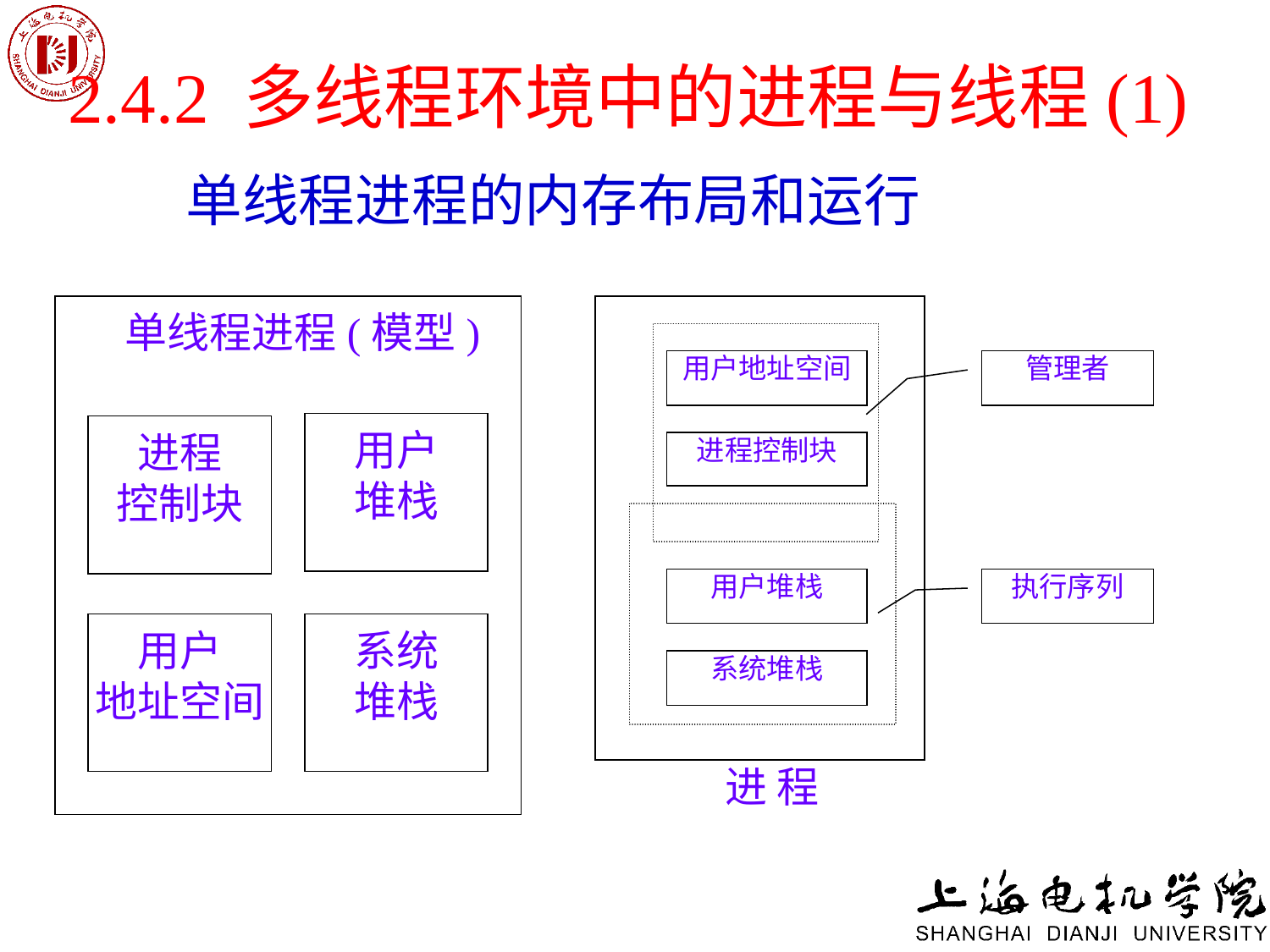

# 2.4.2 多线程环境中的进程与线程(1)
     单线程进程的内存布局和运行
     单线程进程(模型)

用户
堆栈
进程
控制块
用户
地址空间
系统
堆栈

用户地址空间
管理者
进程控制块

用户堆栈
执行序列
系统堆栈
进 程